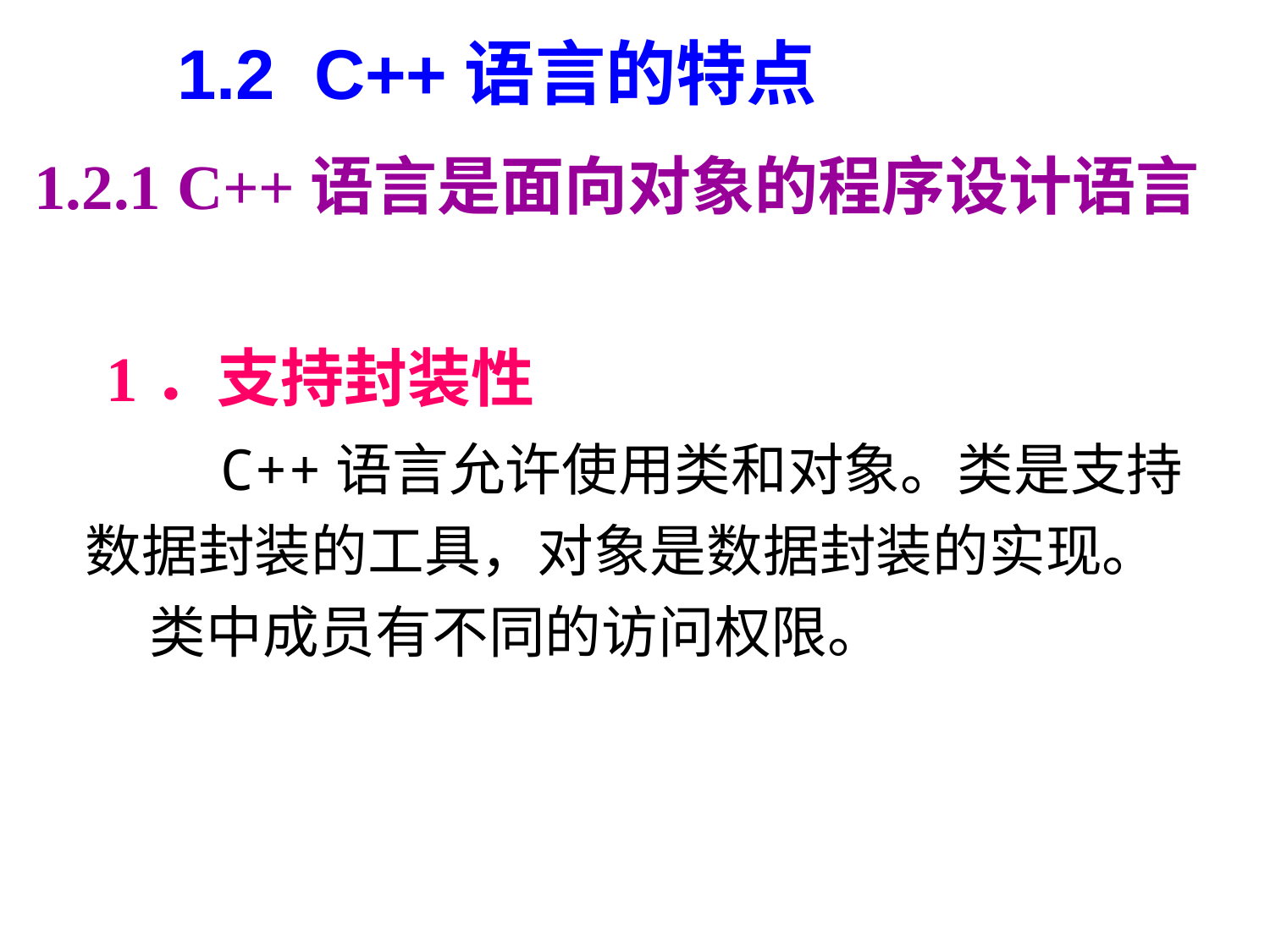

1.2  C++语言的特点
1.2.1 C++语言是面向对象的程序设计语言
1．支持封装性
    C++语言允许使用类和对象。类是支持数据封装的工具，对象是数据封装的实现。
    类中成员有不同的访问权限。